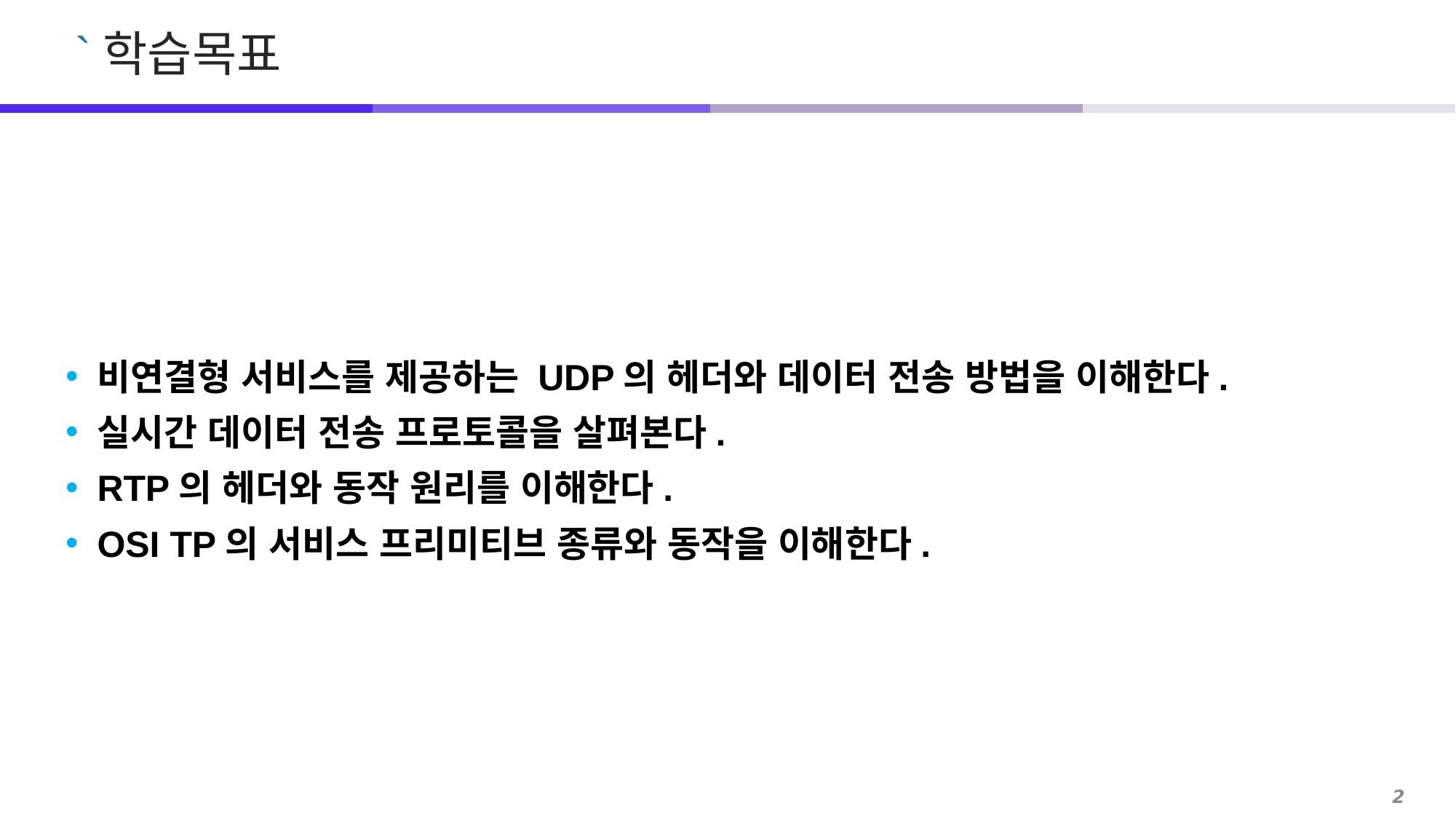

비연결형 서비스를 제공하는 UDP의 헤더와 데이터 전송 방법을 이해한다.
실시간 데이터 전송 프로토콜을 살펴본다.
RTP의 헤더와 동작 원리를 이해한다.
OSI TP의 서비스 프리미티브 종류와 동작을 이해한다.